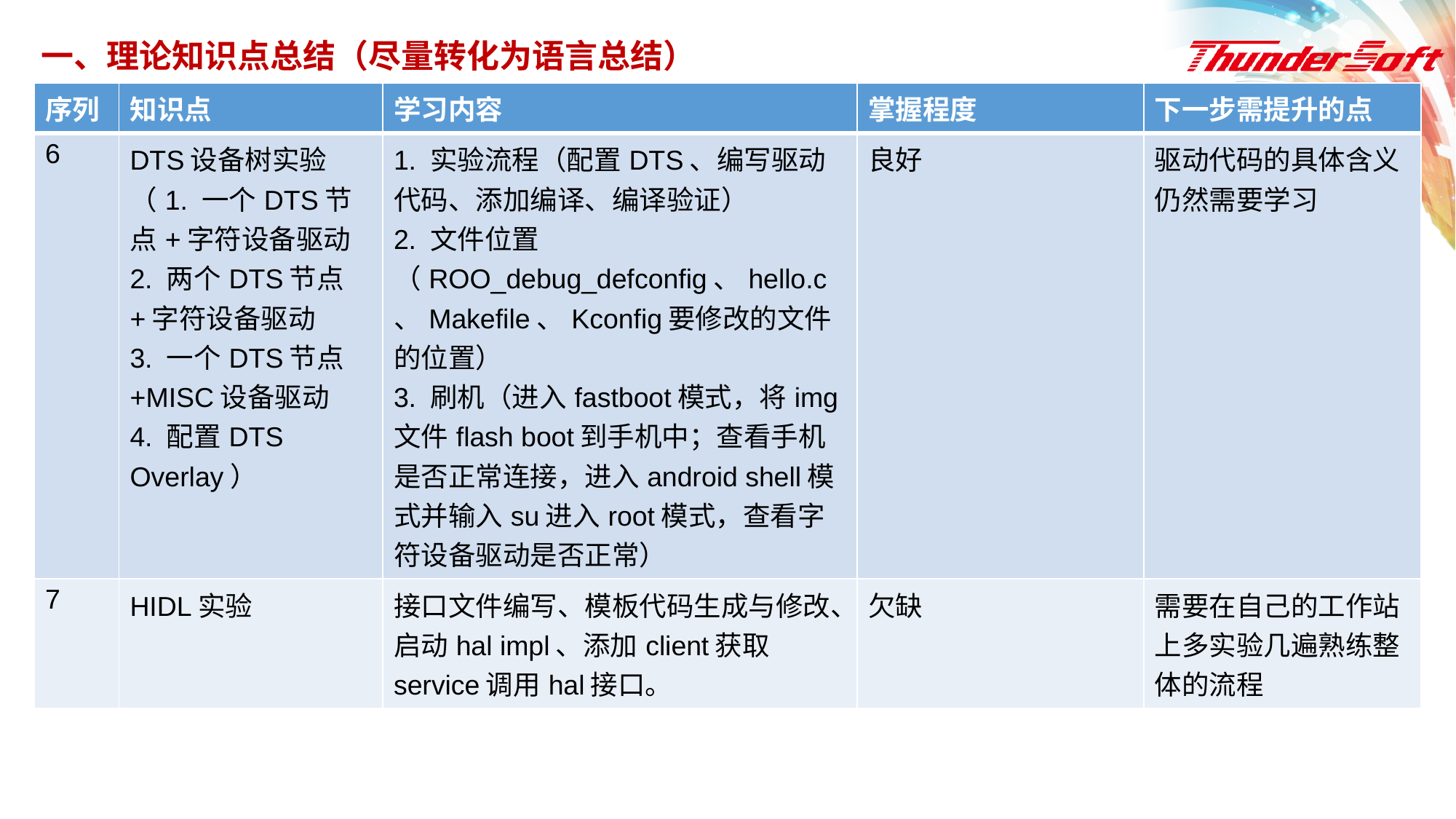

# 一、理论知识点总结（尽量转化为语言总结）
| 序列 | 知识点 | 学习内容 | 掌握程度 | 下一步需提升的点 |
| --- | --- | --- | --- | --- |
| 6 | DTS设备树实验 （1. 一个DTS节点+字符设备驱动 2. 两个DTS节点+字符设备驱动 3. 一个DTS节点+MISC设备驱动 4. 配置DTS Overlay） | 1. 实验流程（配置DTS、编写驱动代码、添加编译、编译验证） 2. 文件位置（ROO\_debug\_defconfig、hello.c、Makefile、Kconfig要修改的文件的位置） 3. 刷机（进入fastboot模式，将img文件flash boot到手机中；查看手机是否正常连接，进入android shell模式并输入su进入root模式，查看字符设备驱动是否正常） | 良好 | 驱动代码的具体含义仍然需要学习 |
| 7 | HIDL实验 | 接口文件编写、模板代码生成与修改、启动hal impl、添加client获取service调用hal接口。 | 欠缺 | 需要在自己的工作站上多实验几遍熟练整体的流程 |